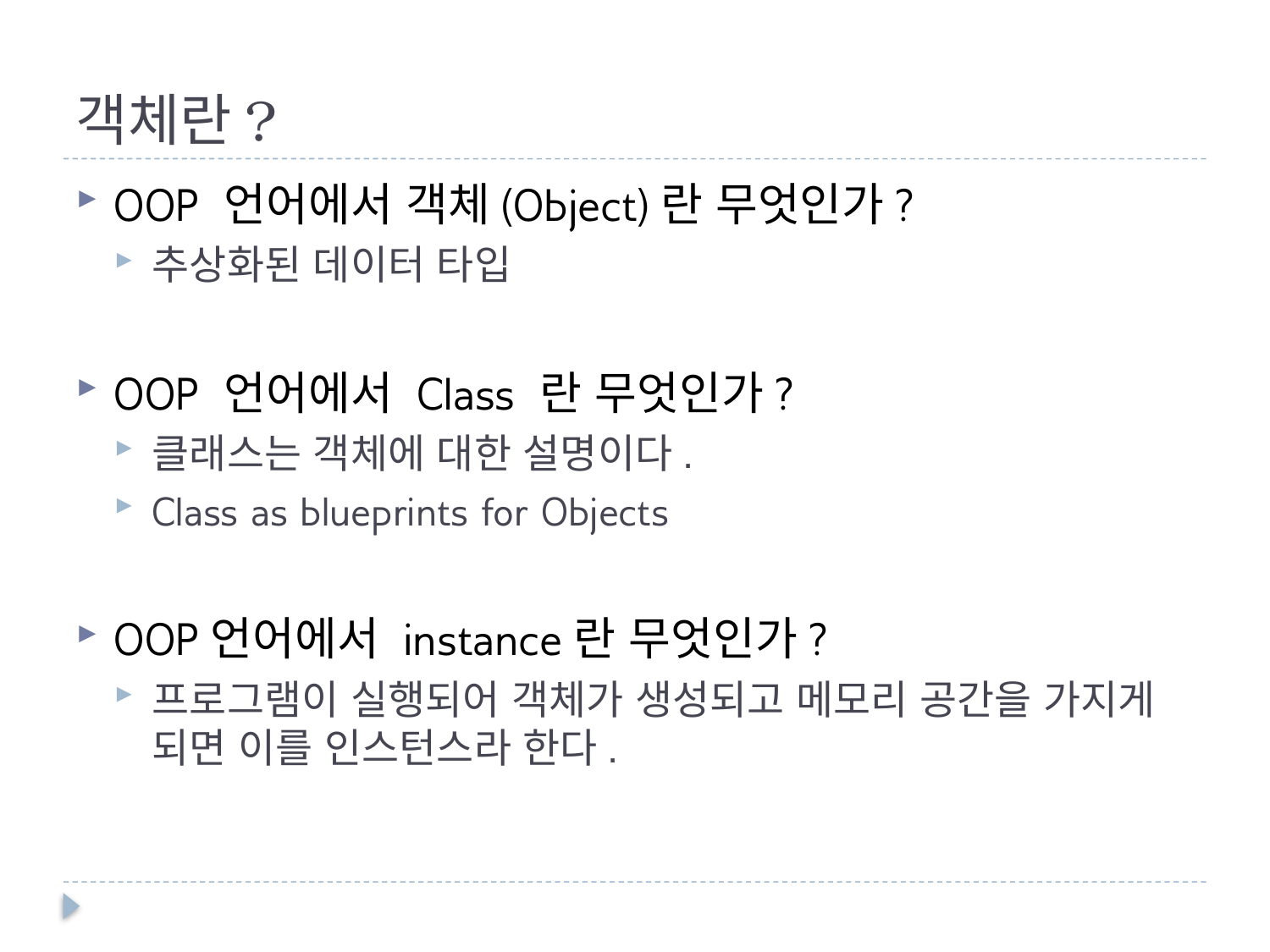

# 객체란?
OOP 언어에서 객체(Object)란 무엇인가?
추상화된 데이터 타입

OOP 언어에서 Class 란 무엇인가?
클래스는 객체에 대한 설명이다.
Class as blueprints for Objects

OOP언어에서 instance란 무엇인가?
프로그램이 실행되어 객체가 생성되고 메모리 공간을 가지게 되면 이를 인스턴스라 한다.